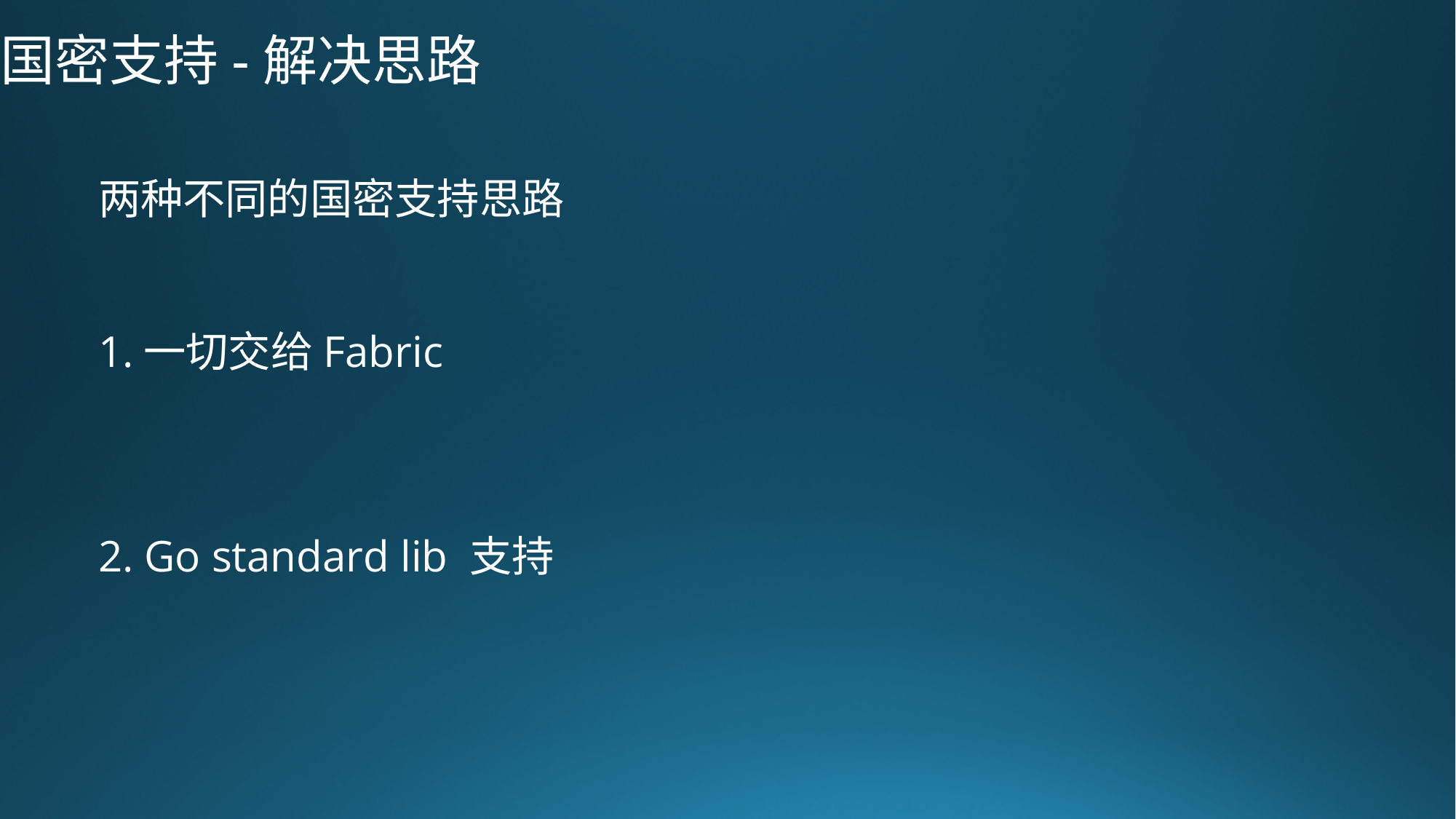

国密支持-解决思路
两种不同的国密支持思路

1.一切交给Fabric

2. Go standard lib 支持